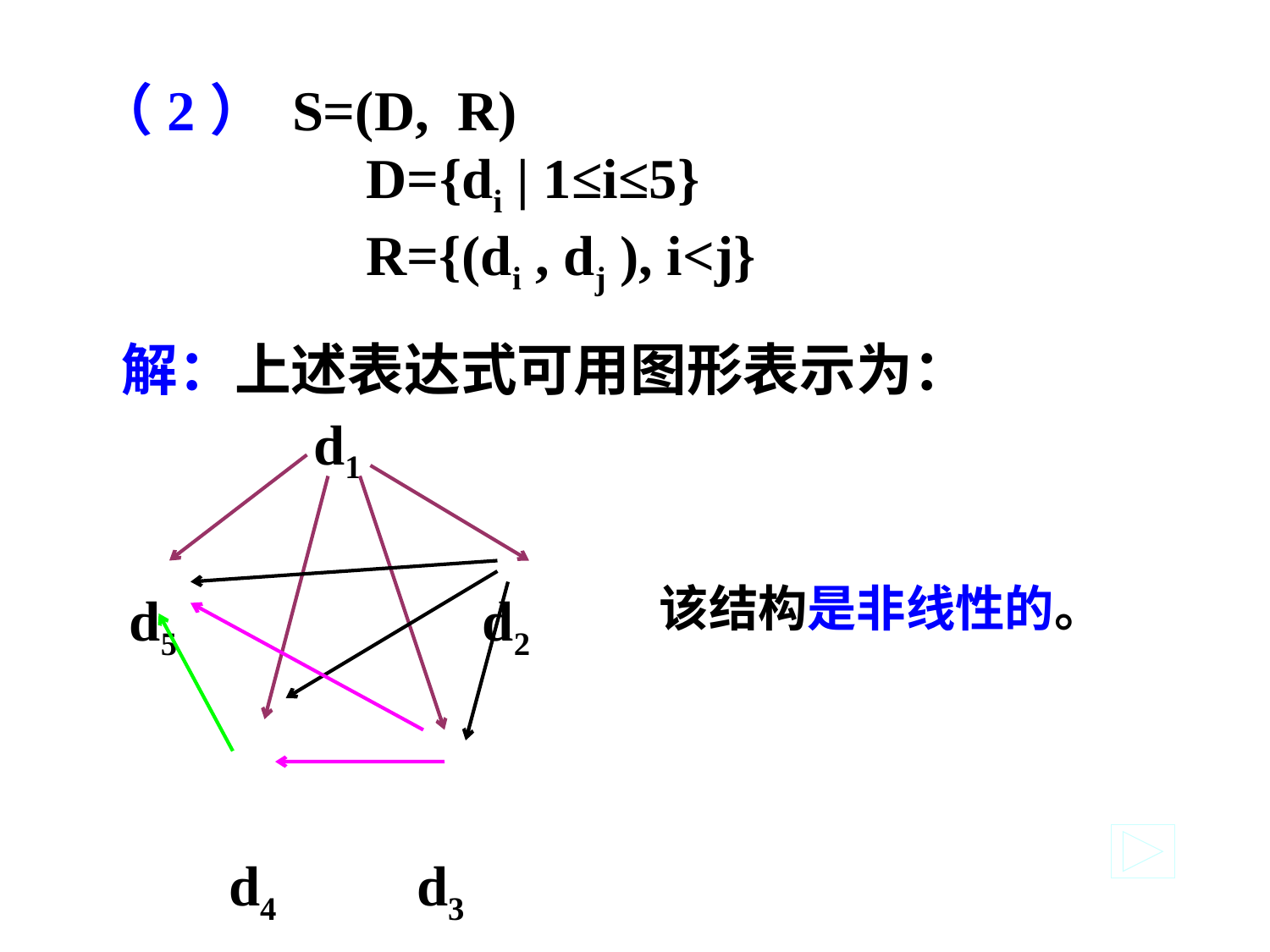

# （2） S=(D,  R) D={di | 1≤i≤5} R={(di , dj ), i<j}
解：上述表达式可用图形表示为：
                d1

   d5                                     d2

          d4                 d3

该结构是非线性的。